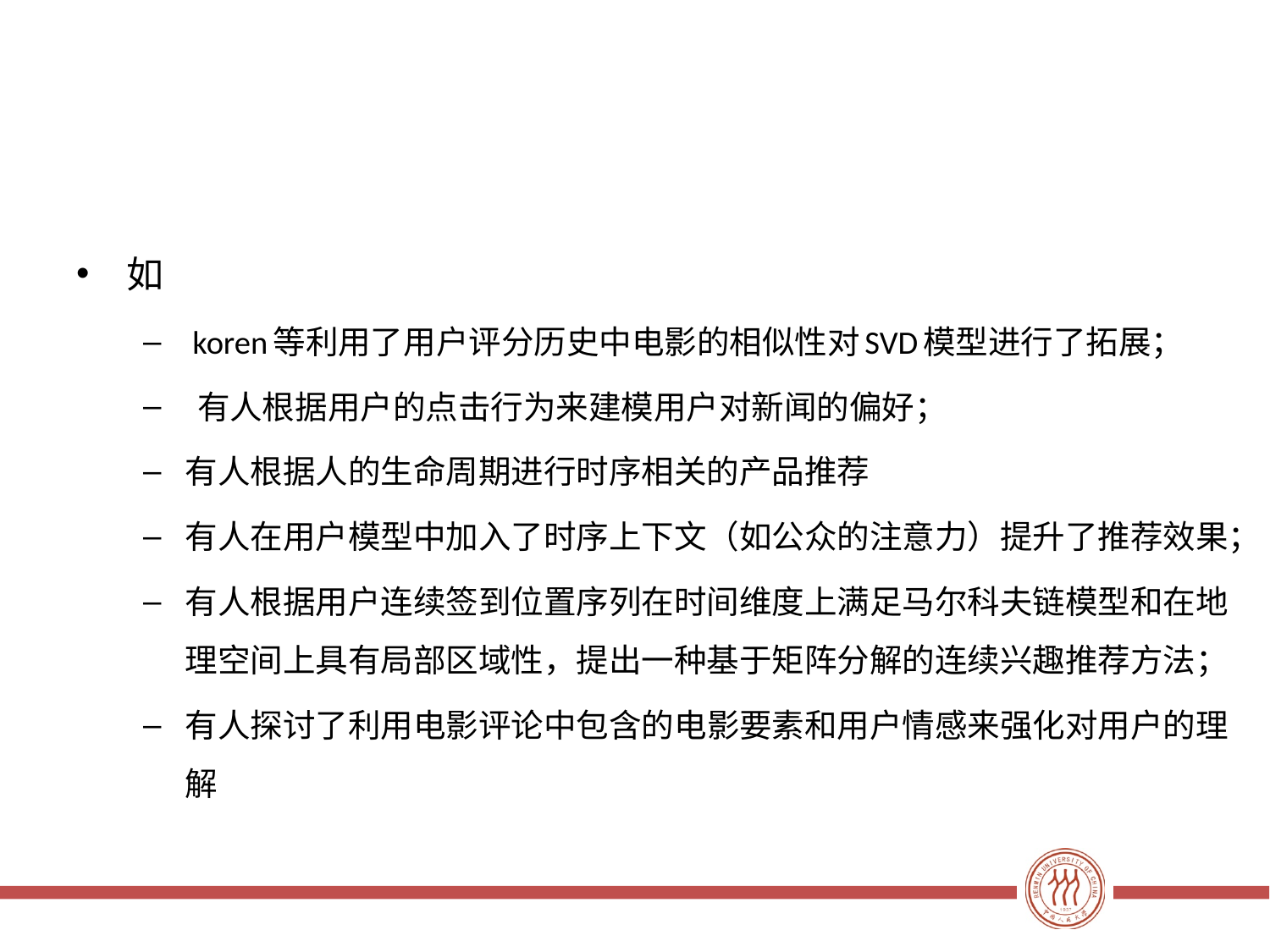

#
如
 koren等利用了用户评分历史中电影的相似性对SVD模型进行了拓展；
 有人根据用户的点击行为来建模用户对新闻的偏好；
有人根据人的生命周期进行时序相关的产品推荐
有人在用户模型中加入了时序上下文（如公众的注意力）提升了推荐效果；
有人根据用户连续签到位置序列在时间维度上满足马尔科夫链模型和在地理空间上具有局部区域性，提出一种基于矩阵分解的连续兴趣推荐方法；
有人探讨了利用电影评论中包含的电影要素和用户情感来强化对用户的理解